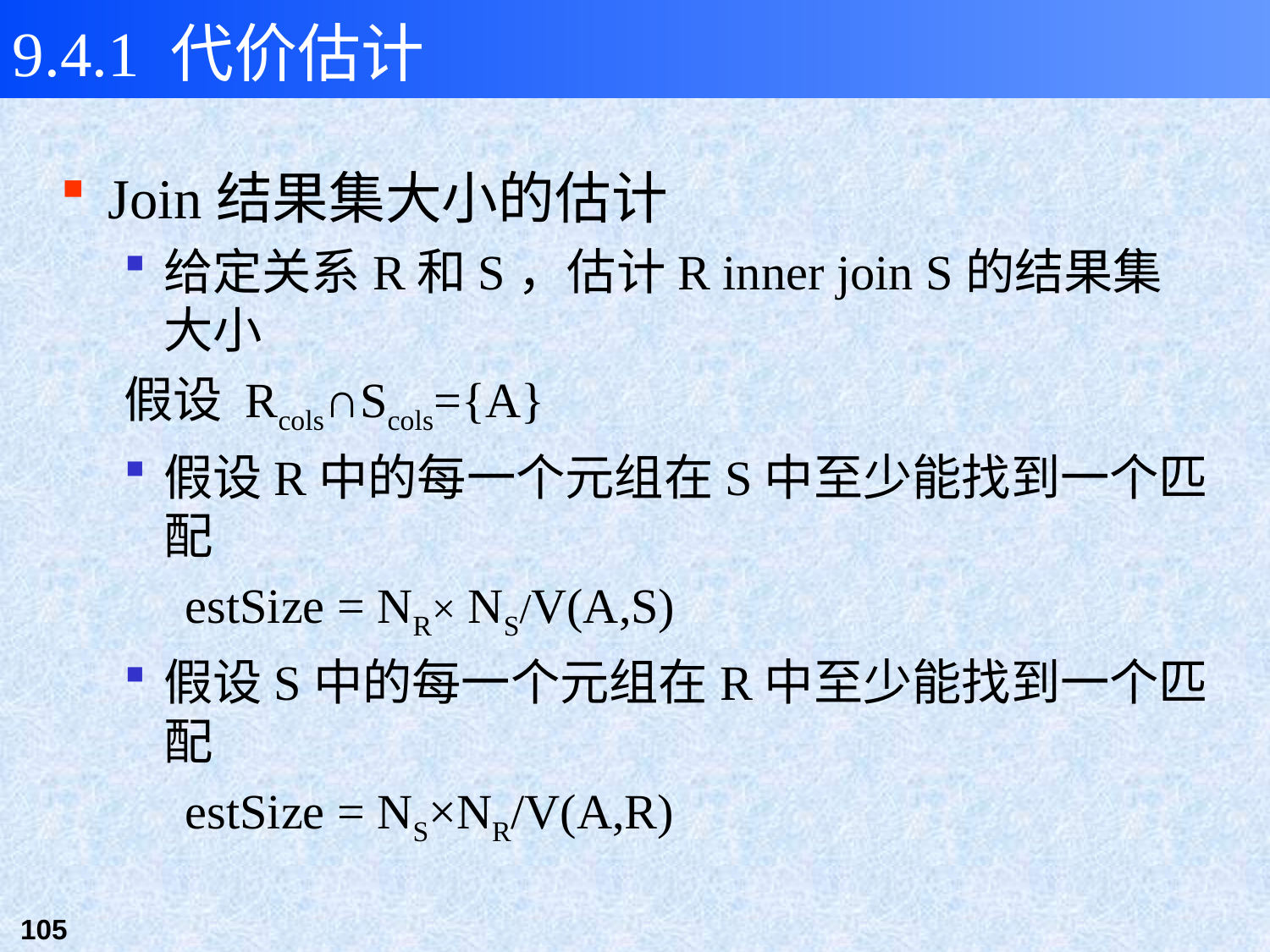

9.4.1 代价估计
Join结果集大小的估计
给定关系R和S，估计R inner join S的结果集大小
假设 Rcols∩Scols={A}
假设R中的每一个元组在S中至少能找到一个匹配
     estSize = NR× NS/V(A,S)
假设S中的每一个元组在R中至少能找到一个匹配
     estSize = NS×NR/V(A,R)